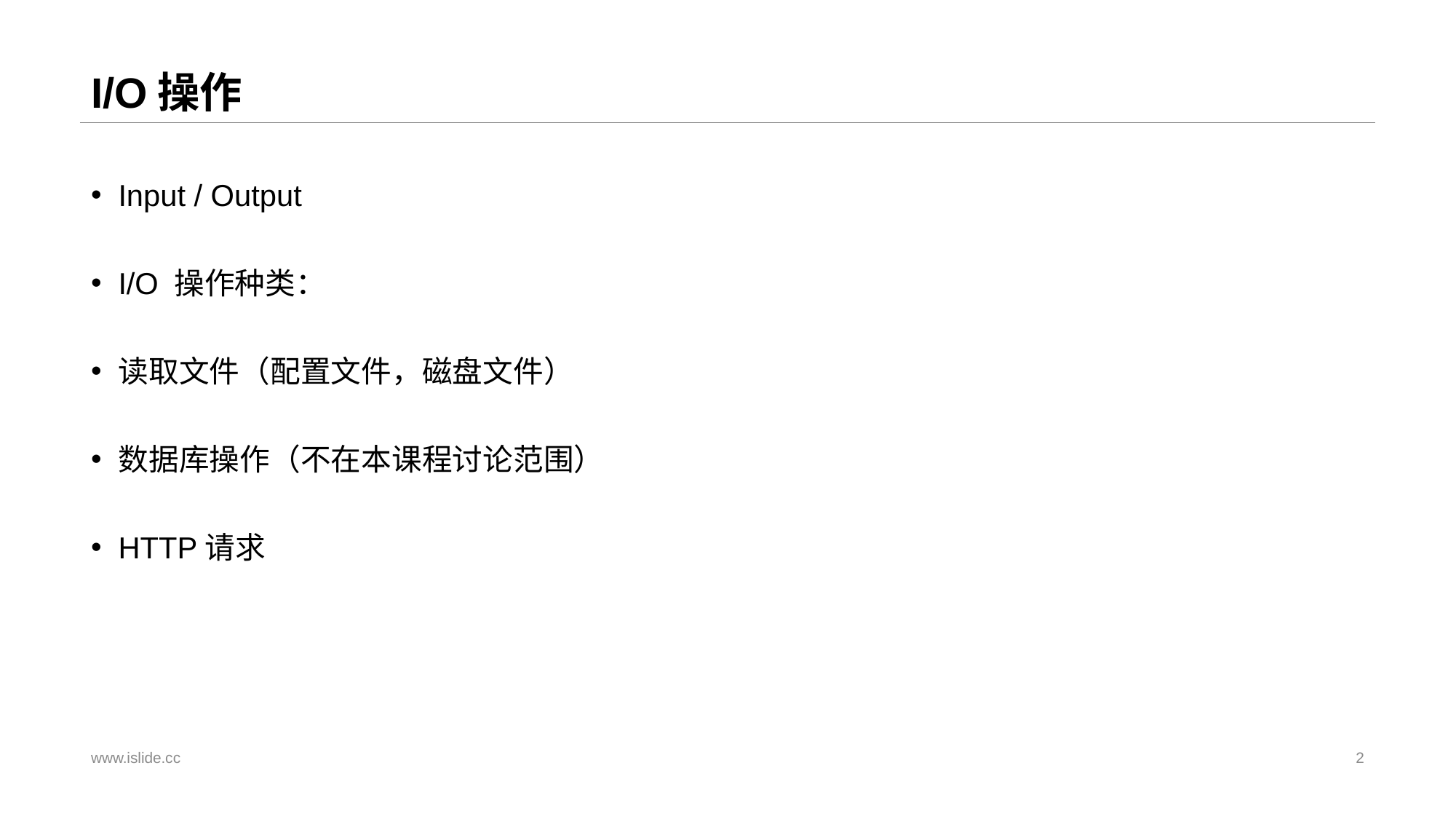

# I/O操作
Input / Output
I/O 操作种类：
读取文件（配置文件，磁盘文件）
数据库操作（不在本课程讨论范围）
HTTP请求
www.islide.cc
2